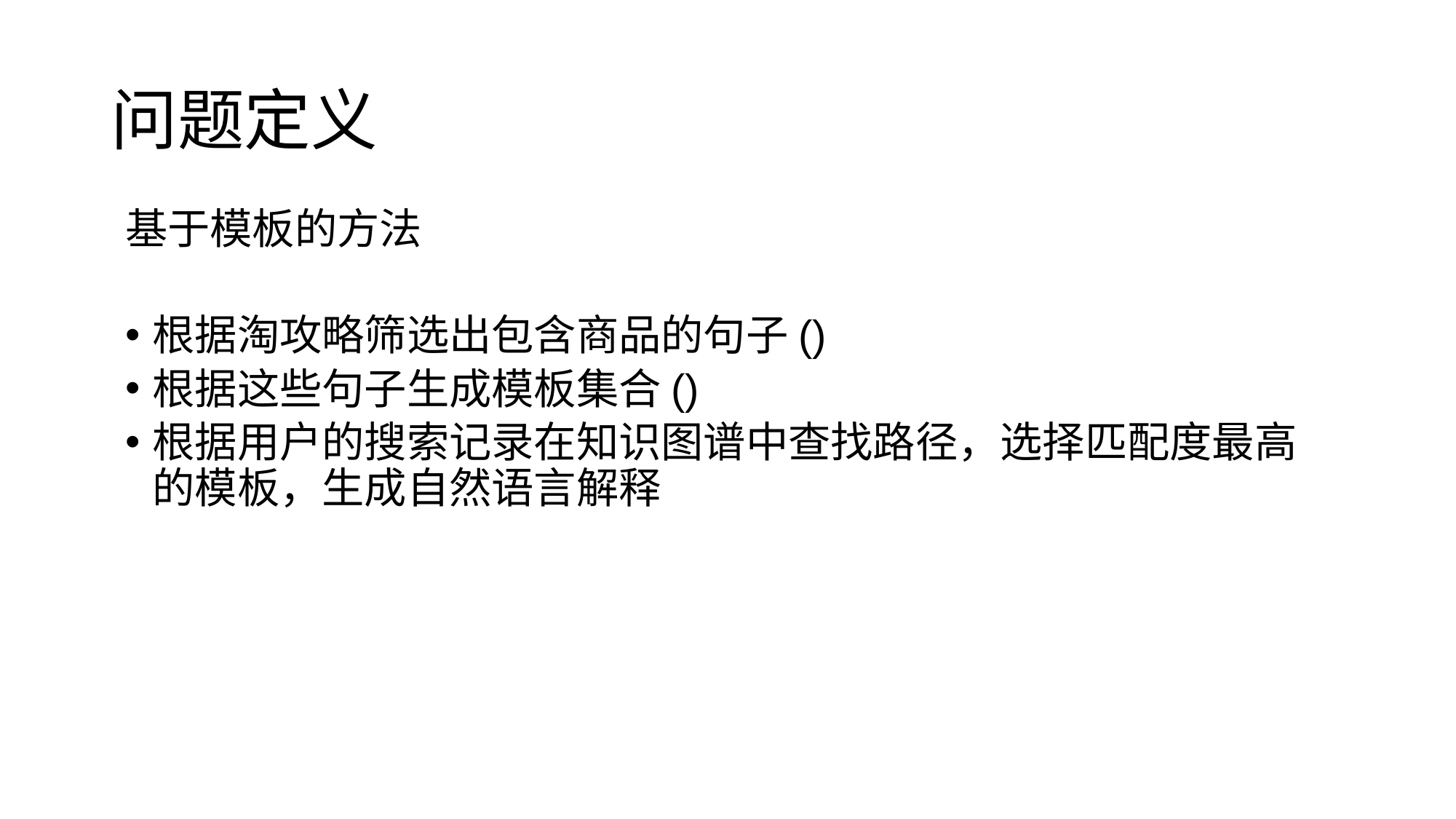

# 问题定义
基于模板的方法

根据淘攻略筛选出包含商品的句子()
根据这些句子生成模板集合()
根据用户的搜索记录在知识图谱中查找路径，选择匹配度最高的模板，生成自然语言解释